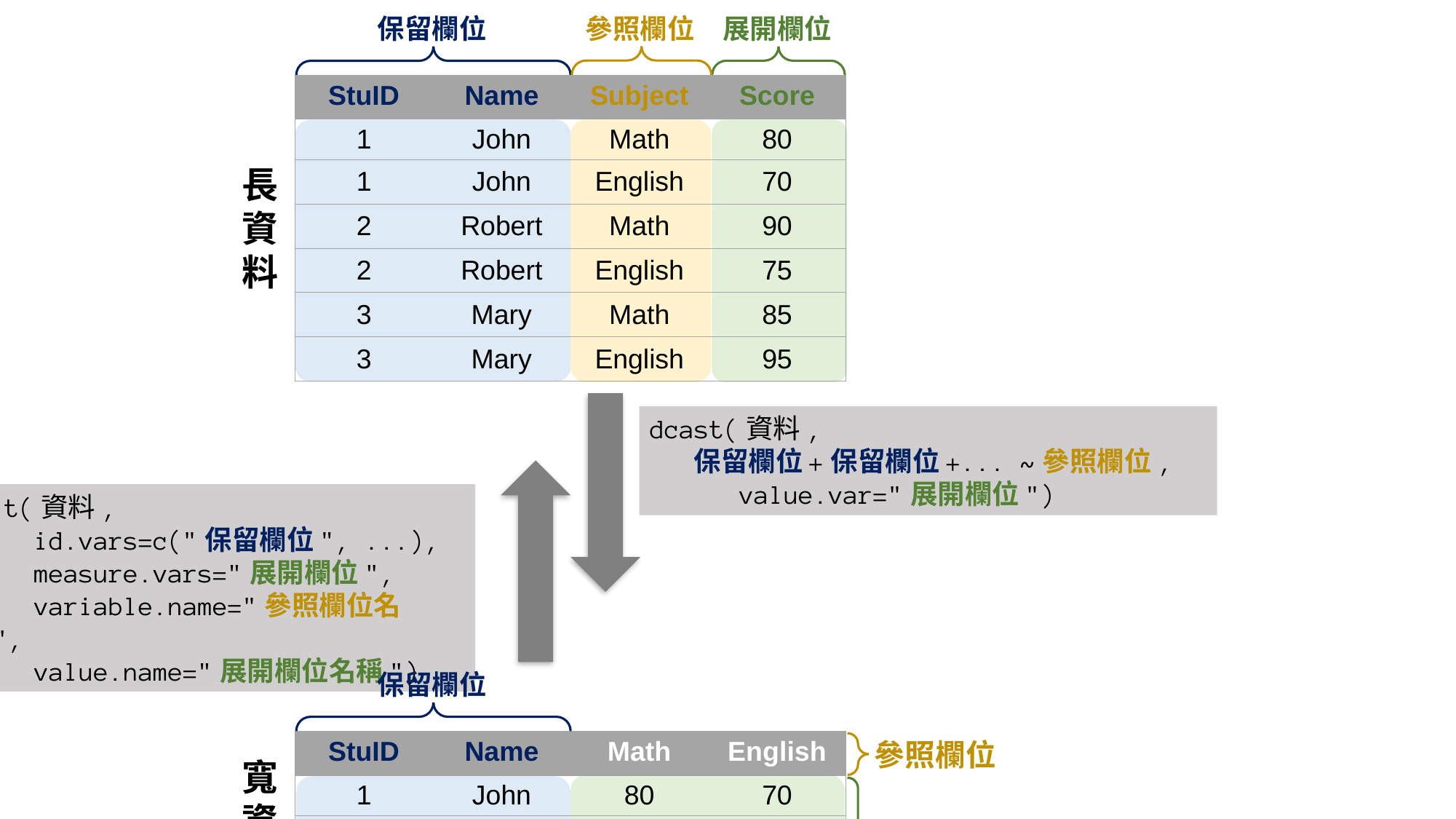

保留欄位
參照欄位
展開欄位
| StuID | Name | Subject | Score |
| --- | --- | --- | --- |
| 1 | John | Math | 80 |
| 1 | John | English | 70 |
| 2 | Robert | Math | 90 |
| 2 | Robert | English | 75 |
| 3 | Mary | Math | 85 |
| 3 | Mary | English | 95 |

長資料

dcast(資料,
      保留欄位+保留欄位+... ~參照欄位,
      value.var="展開欄位")

melt(資料,
     id.vars=c("保留欄位", ...),
     measure.vars="展開欄位",
     variable.name="參照欄位名稱",
     value.name="展開欄位名稱")

保留欄位
參照欄位
| StuID | Name | Math | English |
| --- | --- | --- | --- |
| 1 | John | 80 | 70 |
| 2 | Robert | 90 | 75 |
| 3 | Mary | 85 | 95 |

寬資料

展開欄位